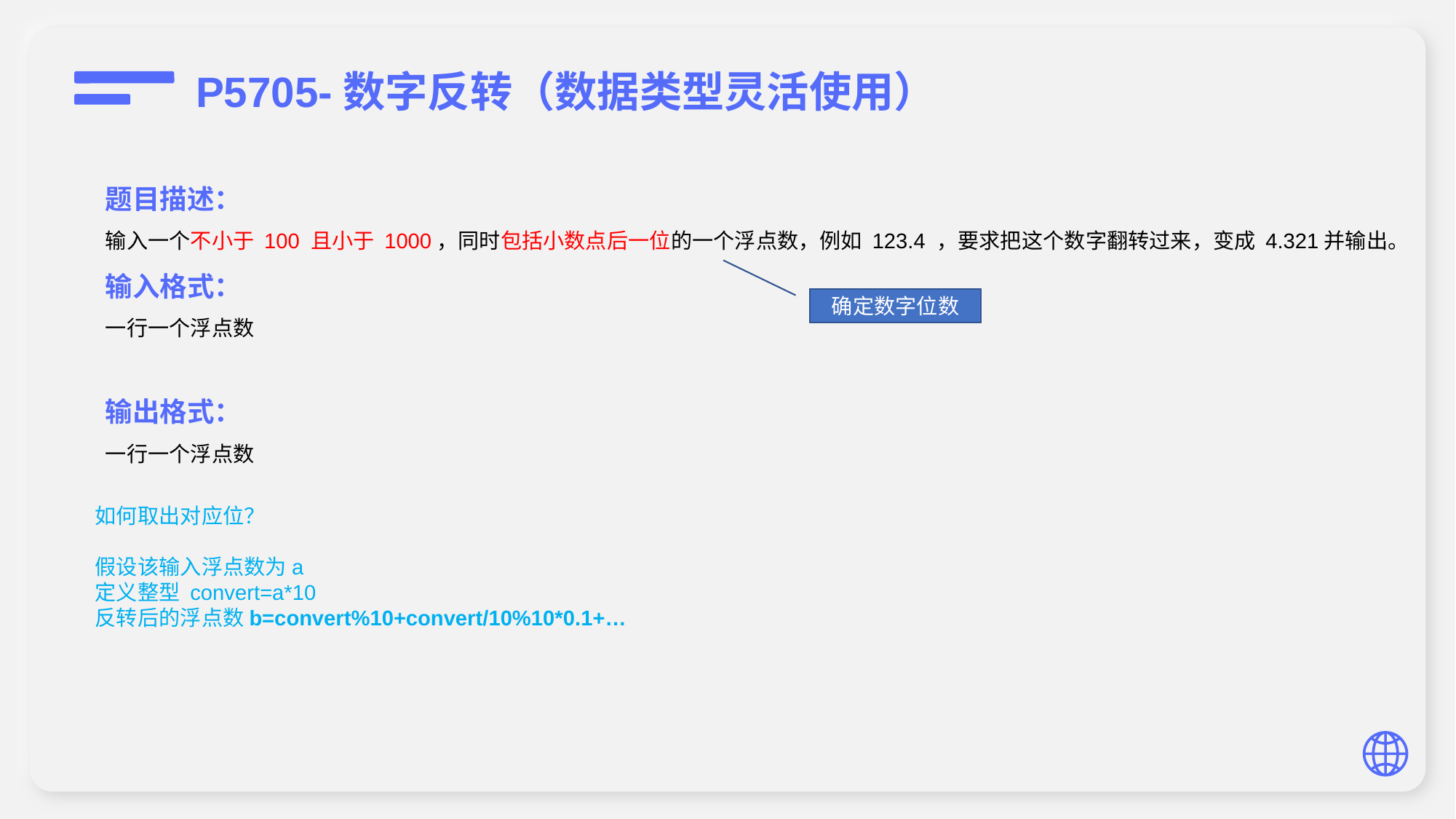

P5705-数字反转（数据类型灵活使用）

题目描述：
输入一个不小于 100 且小于 1000，同时包括小数点后一位的一个浮点数，例如 123.4 ，要求把这个数字翻转过来，变成 4.321并输出。
输入格式：
一行一个浮点数

输出格式：
一行一个浮点数
确定数字位数
如何取出对应位？

假设该输入浮点数为a
定义整型 convert=a*10
反转后的浮点数b=convert%10+convert/10%10*0.1+…